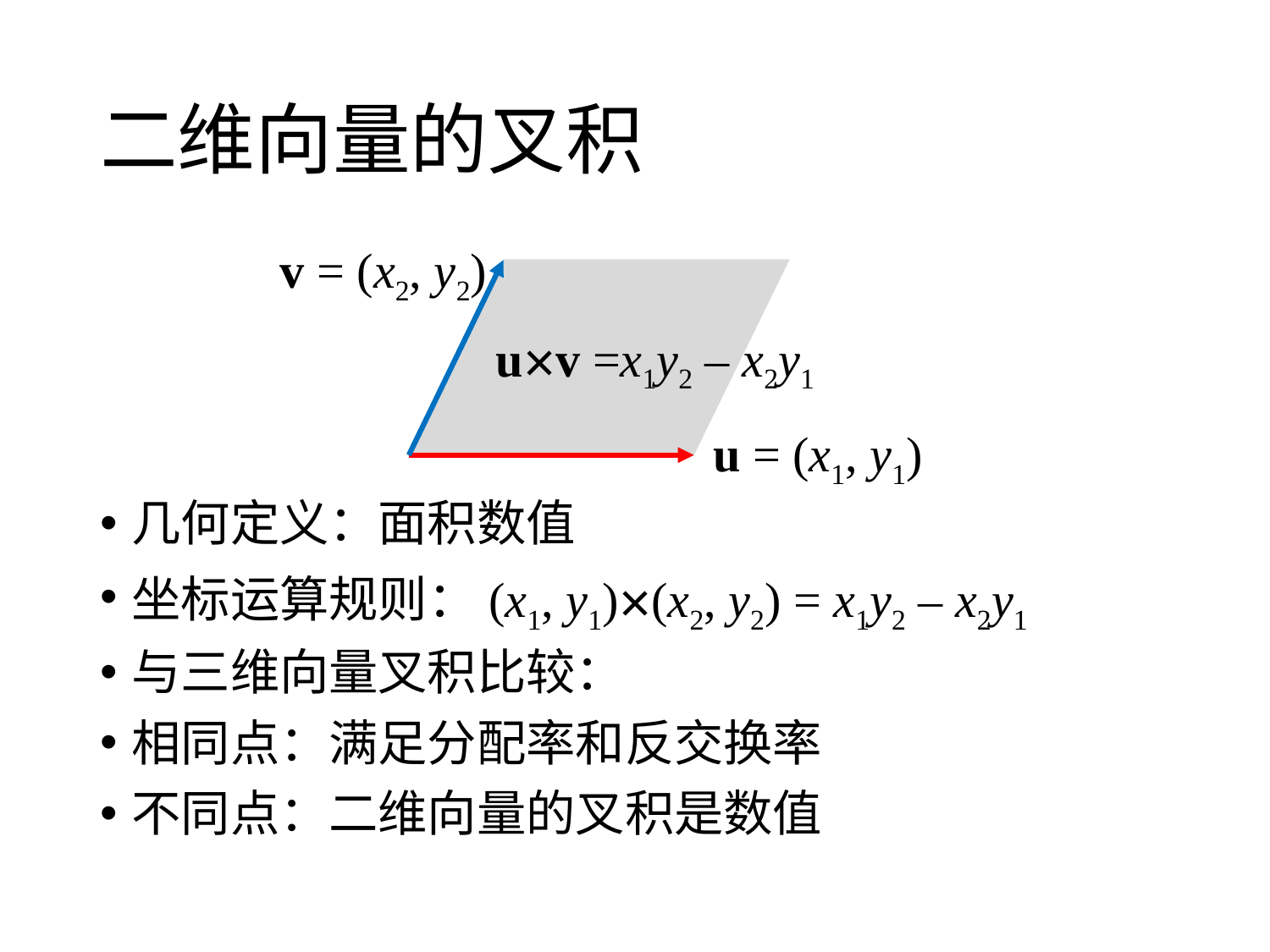

# 二维向量的叉积
v = (x2, y2)

u×v =x1y2 – x2y1
u = (x1, y1)
几何定义：面积数值
坐标运算规则：(x1, y1)×(x2, y2) = x1y2 – x2y1
与三维向量叉积比较：
相同点：满足分配率和反交换率
不同点：二维向量的叉积是数值